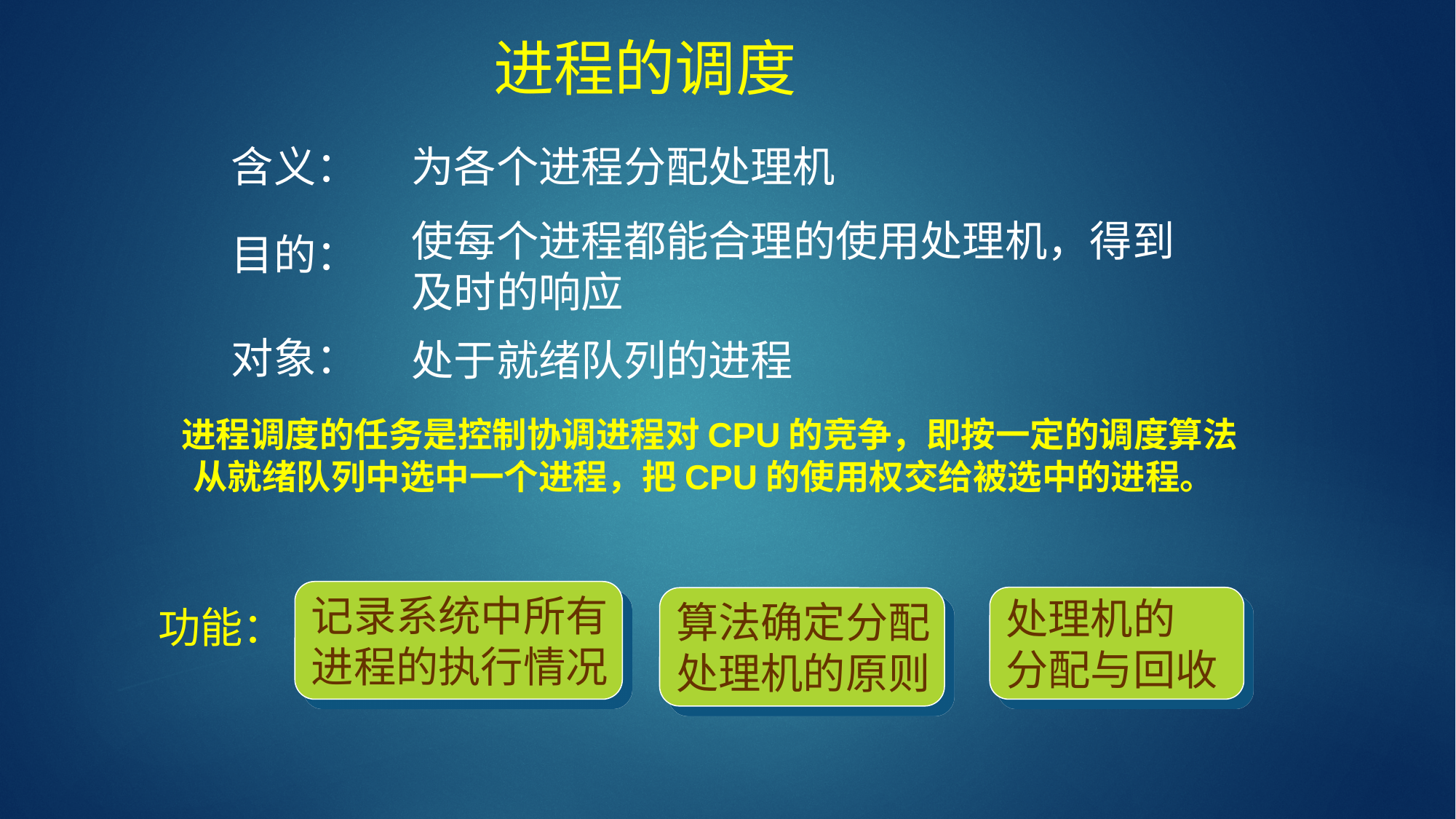

# 进程的调度
为各个进程分配处理机
含义：
使每个进程都能合理的使用处理机，得到及时的响应
目的：
对象：
处于就绪队列的进程
  进程调度的任务是控制协调进程对CPU的竞争，即按一定的调度算法从就绪队列中选中一个进程，把CPU的使用权交给被选中的进程。
记录系统中所有
进程的执行情况
处理机的
分配与回收
算法确定分配
处理机的原则
功能：